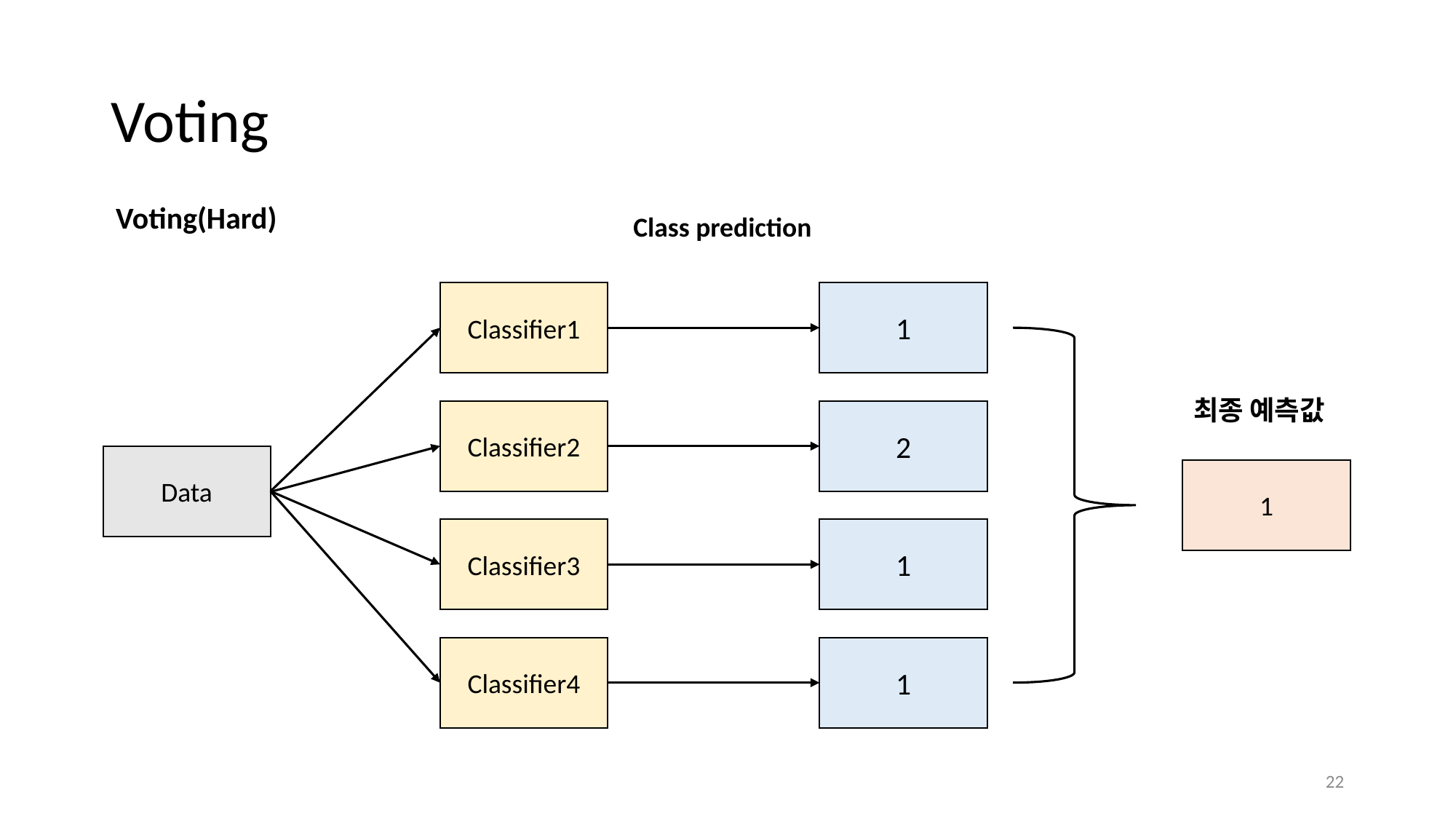

# Voting
Voting(Hard)
Class prediction
Classifier1
Classifier2
Classifier3
Classifier4
1
2
1
1
Data

최종 예측값
1
22